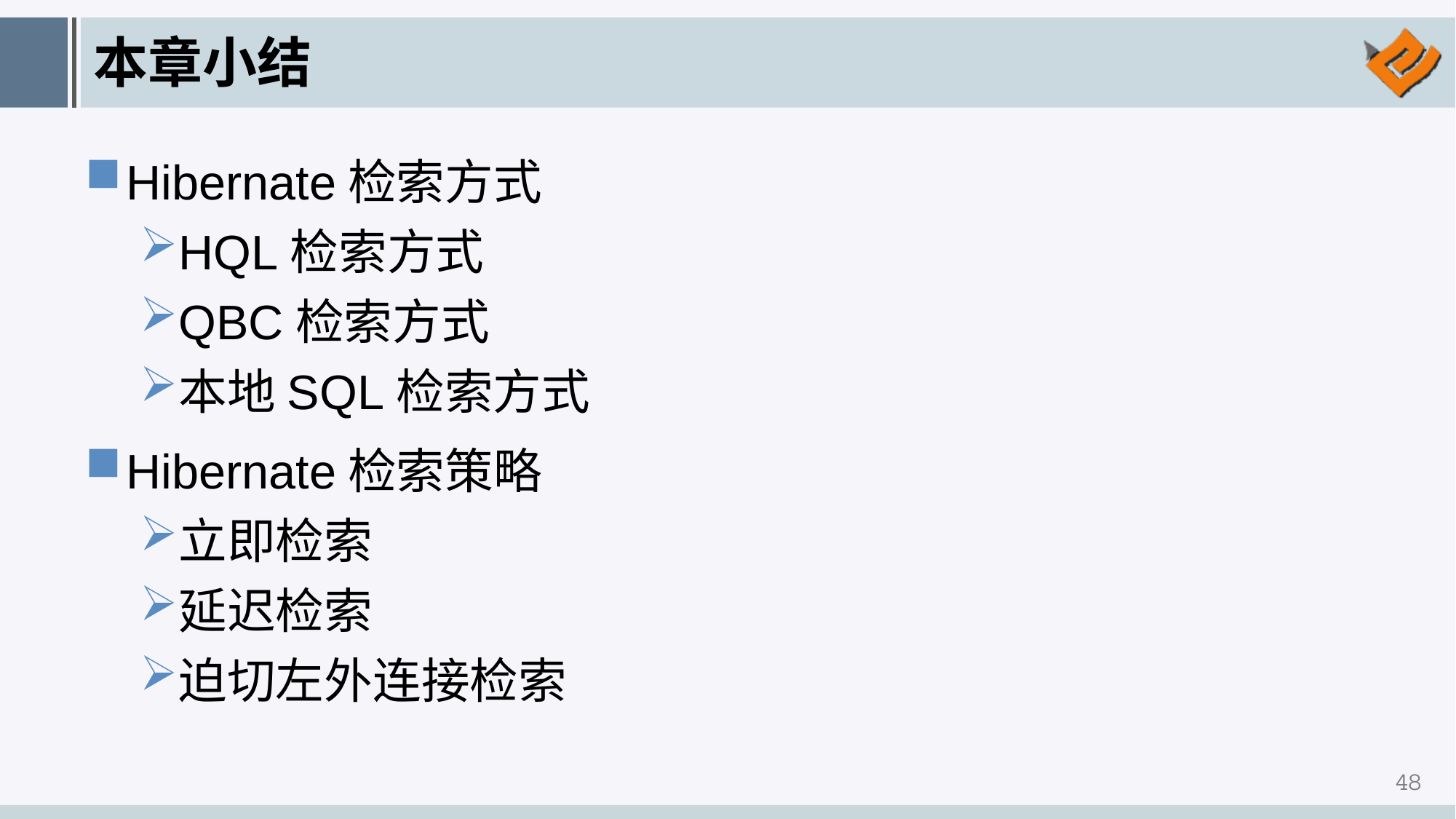

# 本章小结
Hibernate检索方式
HQL检索方式
QBC检索方式
本地SQL检索方式
Hibernate检索策略
立即检索
延迟检索
迫切左外连接检索